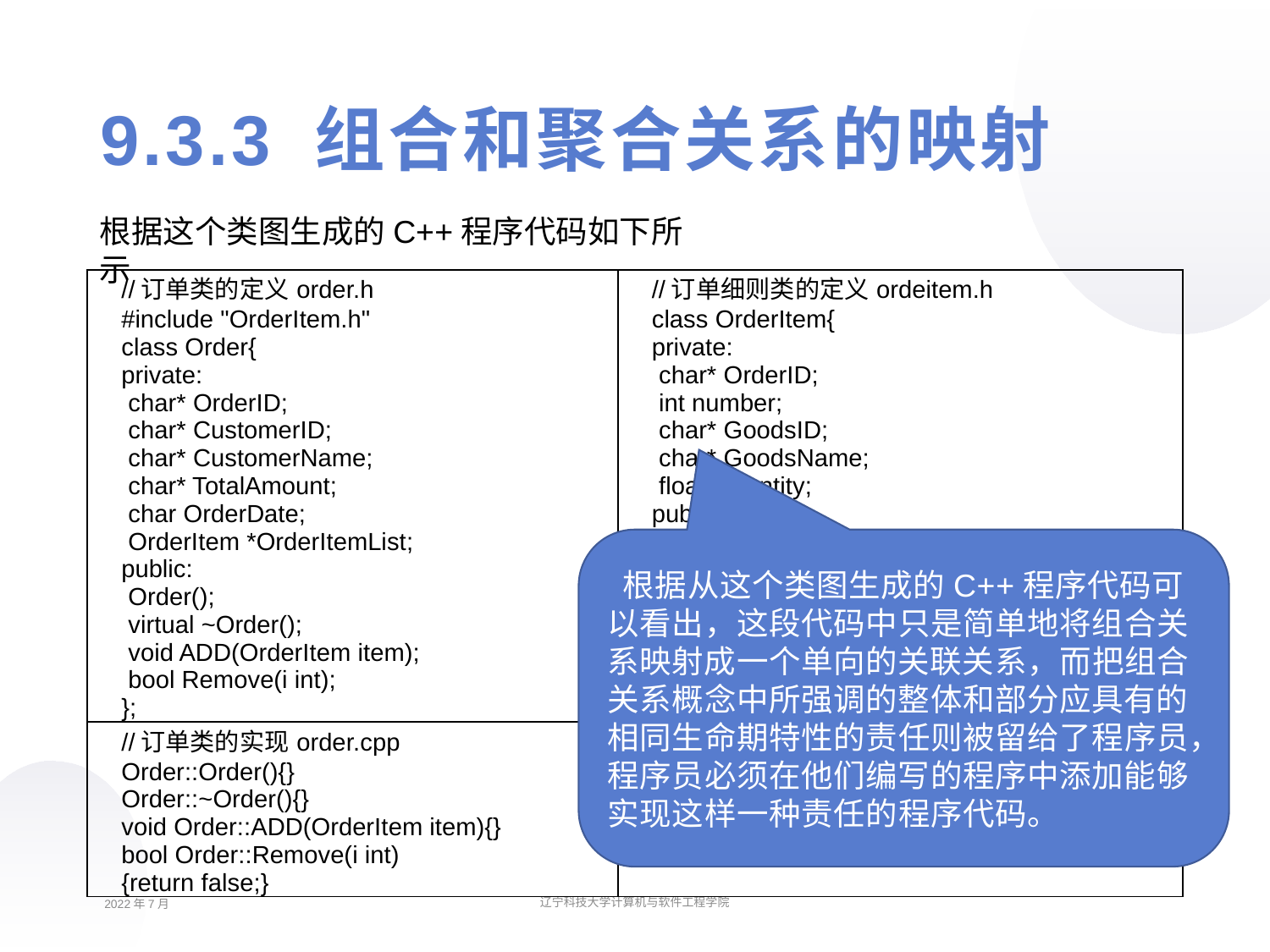

9.3.3 组合和聚合关系的映射
根据这个类图生成的C++程序代码如下所示
| //订单类的定义order.h #include "OrderItem.h" class Order{ private: char\* OrderID; char\* CustomerID; char\* CustomerName; char\* TotalAmount; char OrderDate; OrderItem \*OrderItemList; public: Order(); virtual ~Order(); void ADD(OrderItem item); bool Remove(i int); }; | //订单细则类的定义ordeitem.h class OrderItem{ private: char\* OrderID; int number; char\* GoodsID; char\* GoodsName; float Quantity; public: OrderItem(); virtual ~OrderItem(); }; |
| --- | --- |
| //订单类的实现order.cpp Order::Order(){} Order::~Order(){} void Order::ADD(OrderItem item){} bool Order::Remove(i int) {return false;} | //订单细则类的实现ordeitem.h OrderItem::OrderItem(){} OrderItem::~OrderItem(){} |
 根据从这个类图生成的C++程序代码可以看出，这段代码中只是简单地将组合关系映射成一个单向的关联关系，而把组合关系概念中所强调的整体和部分应具有的相同生命期特性的责任则被留给了程序员，程序员必须在他们编写的程序中添加能够实现这样一种责任的程序代码。

2022年7月
辽宁科技大学计算机与软件工程学院
60